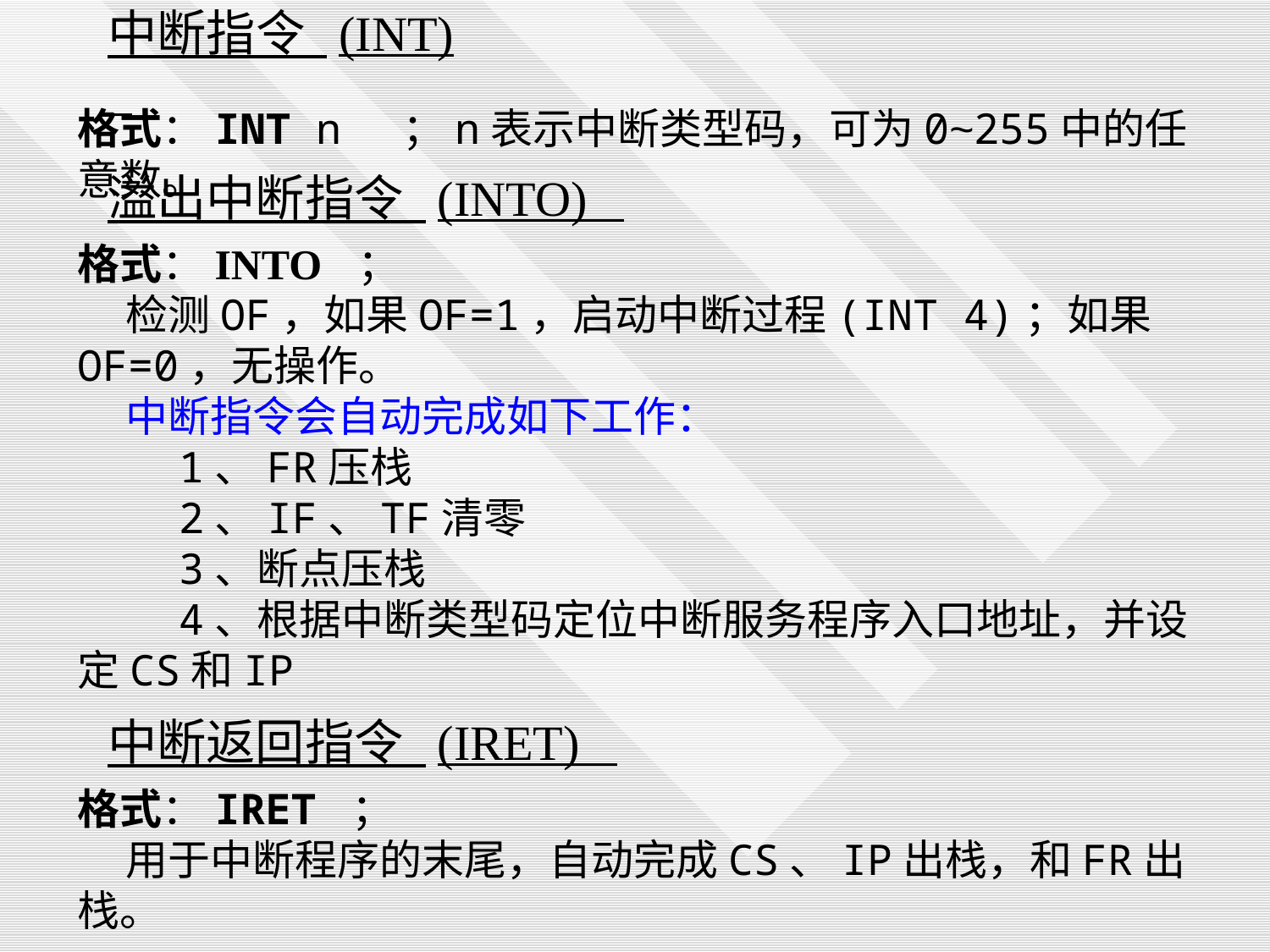

中断指令  (INT)
格式：INT n  ；n表示中断类型码，可为0~255中的任意数。
溢出中断指令  (INTO)
格式：INTO ；
    检测OF，如果OF=1，启动中断过程(INT 4)；如果OF=0，无操作。
    中断指令会自动完成如下工作：
    1、FR压栈
    2、IF、TF清零
    3、断点压栈
    4、根据中断类型码定位中断服务程序入口地址，并设定CS和IP

中断返回指令  (IRET)
格式：IRET ；
    用于中断程序的末尾，自动完成CS、IP出栈，和FR出栈。